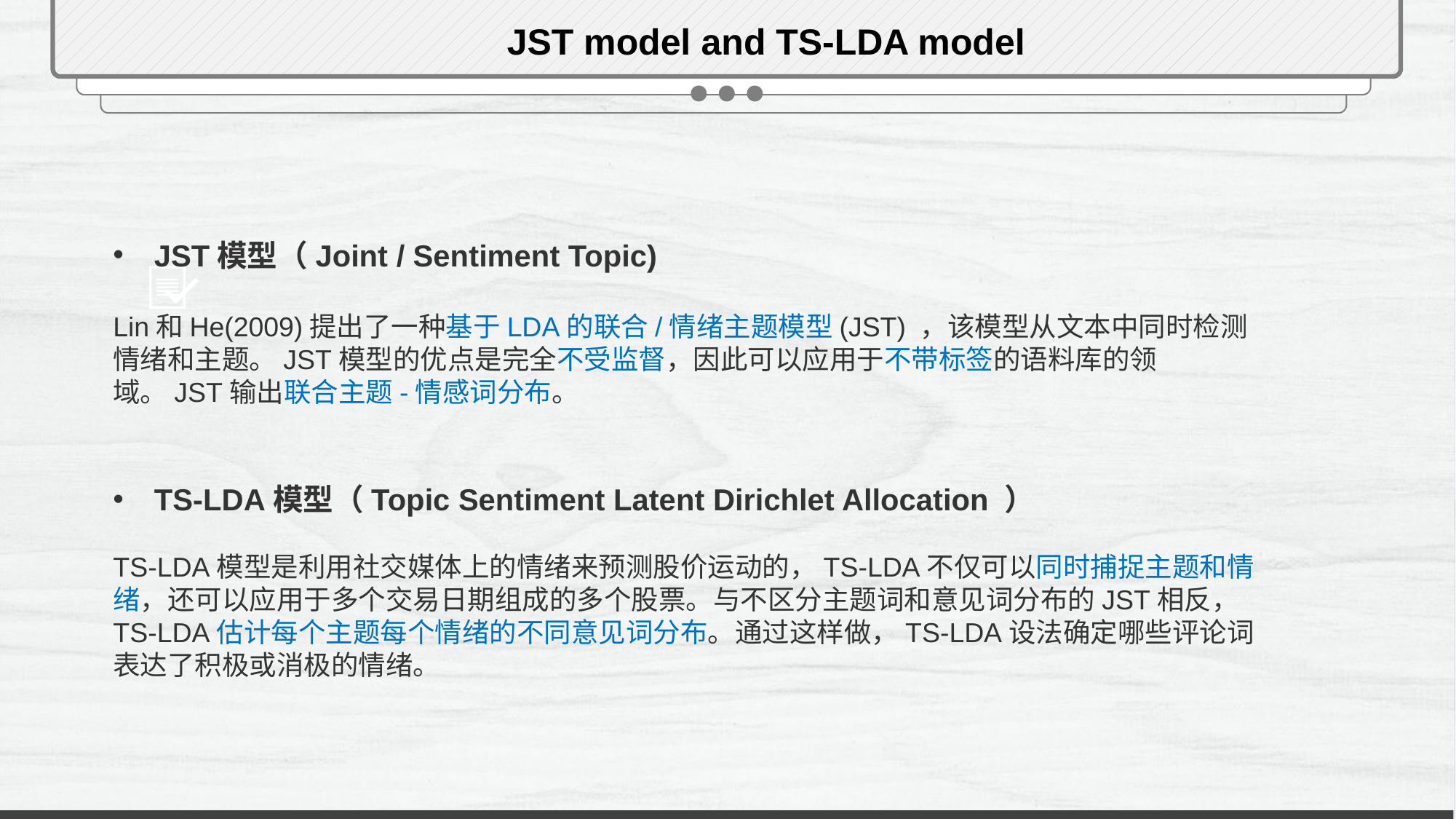

JST model and TS-LDA model
JST模型（Joint / Sentiment Topic)

Lin和He(2009)提出了一种基于LDA的联合/情绪主题模型(JST) ，该模型从文本中同时检测情绪和主题。JST模型的优点是完全不受监督，因此可以应用于不带标签的语料库的领域。JST输出联合主题-情感词分布。

TS-LDA模型（Topic Sentiment Latent Dirichlet Allocation ）

TS-LDA模型是利用社交媒体上的情绪来预测股价运动的，TS-LDA不仅可以同时捕捉主题和情绪，还可以应用于多个交易日期组成的多个股票。与不区分主题词和意见词分布的JST相反，TS-LDA估计每个主题每个情绪的不同意见词分布。通过这样做，TS-LDA设法确定哪些评论词表达了积极或消极的情绪。